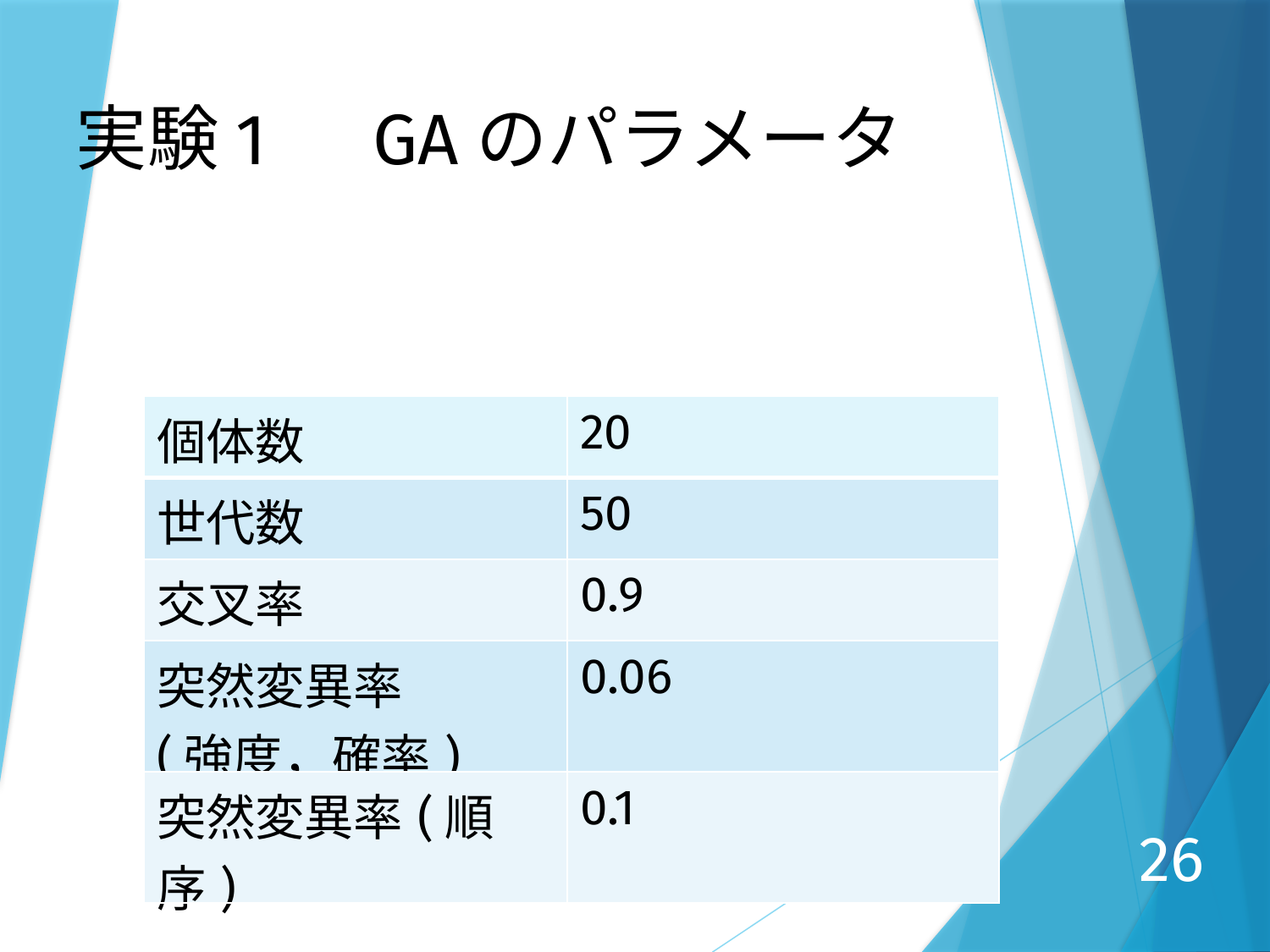

実験1　GAのパラメータ

| 個体数 | 20 |
| --- | --- |
| 世代数 | 50 |
| 交叉率 | 0.9 |
| 突然変異率 (強度，確率) | 0.06 |
| 突然変異率(順序) | 0.1 |
26